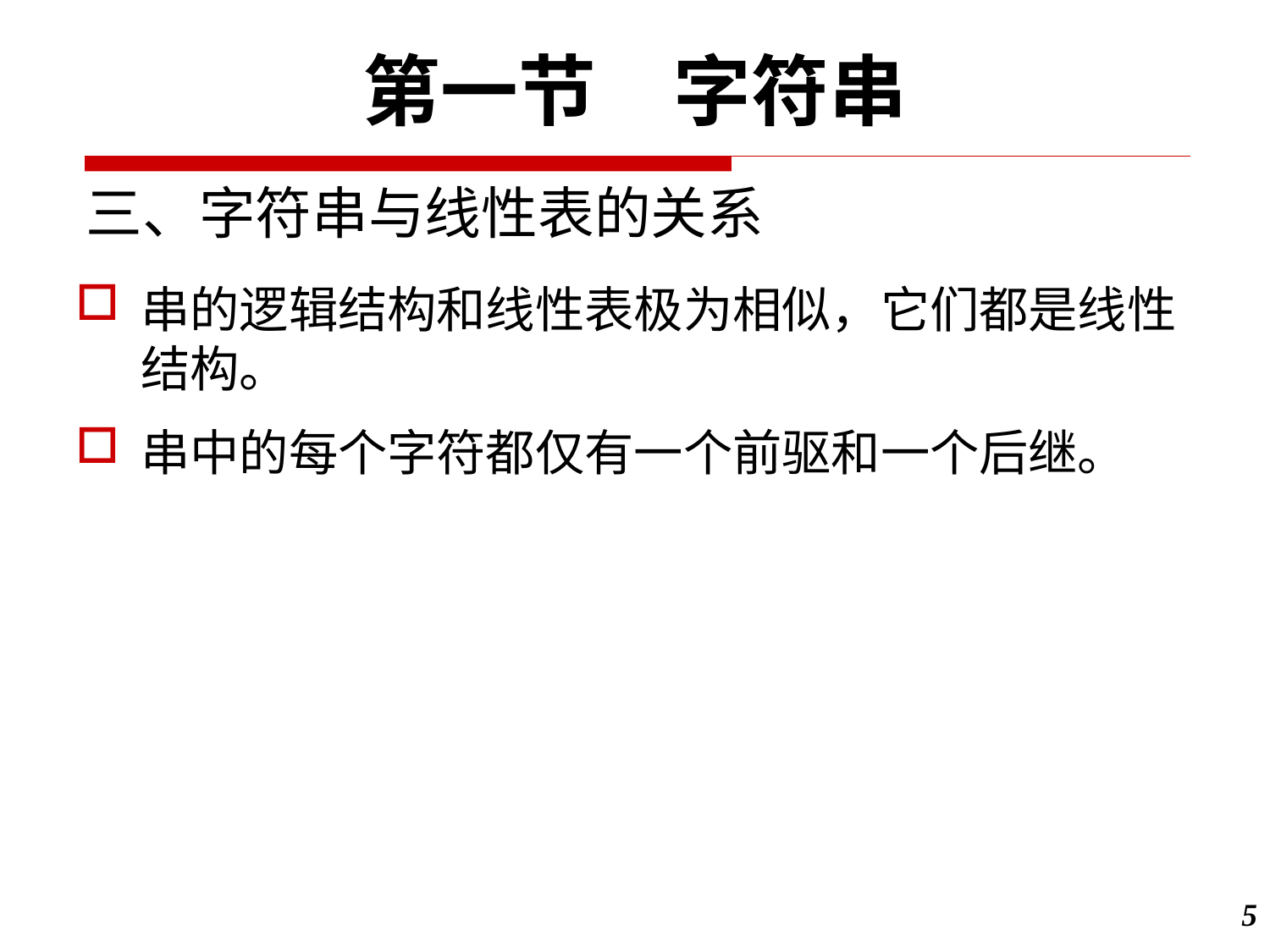

第一节　字符串
三、字符串与线性表的关系
串的逻辑结构和线性表极为相似，它们都是线性结构。
串中的每个字符都仅有一个前驱和一个后继。
5